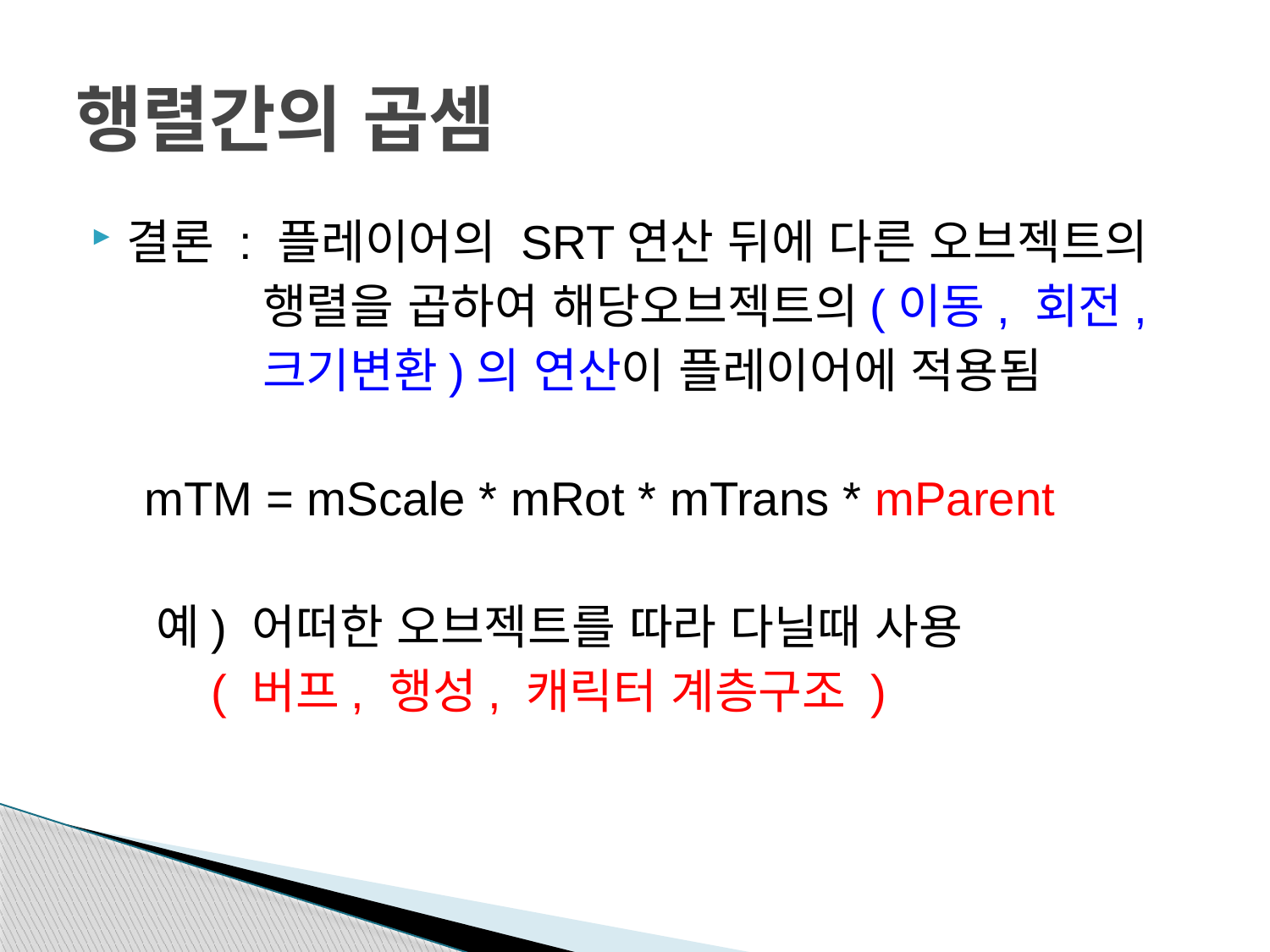

# 행렬간의 곱셈
결론 : 플레이어의 SRT연산 뒤에 다른 오브젝트의
            행렬을 곱하여 해당오브젝트의(이동, 회전,
            크기변환)의 연산이 플레이어에 적용됨

    mTM = mScale * mRot * mTrans * mParent

    예) 어떠한 오브젝트를 따라 다닐때 사용
         ( 버프, 행성, 캐릭터 계층구조 )